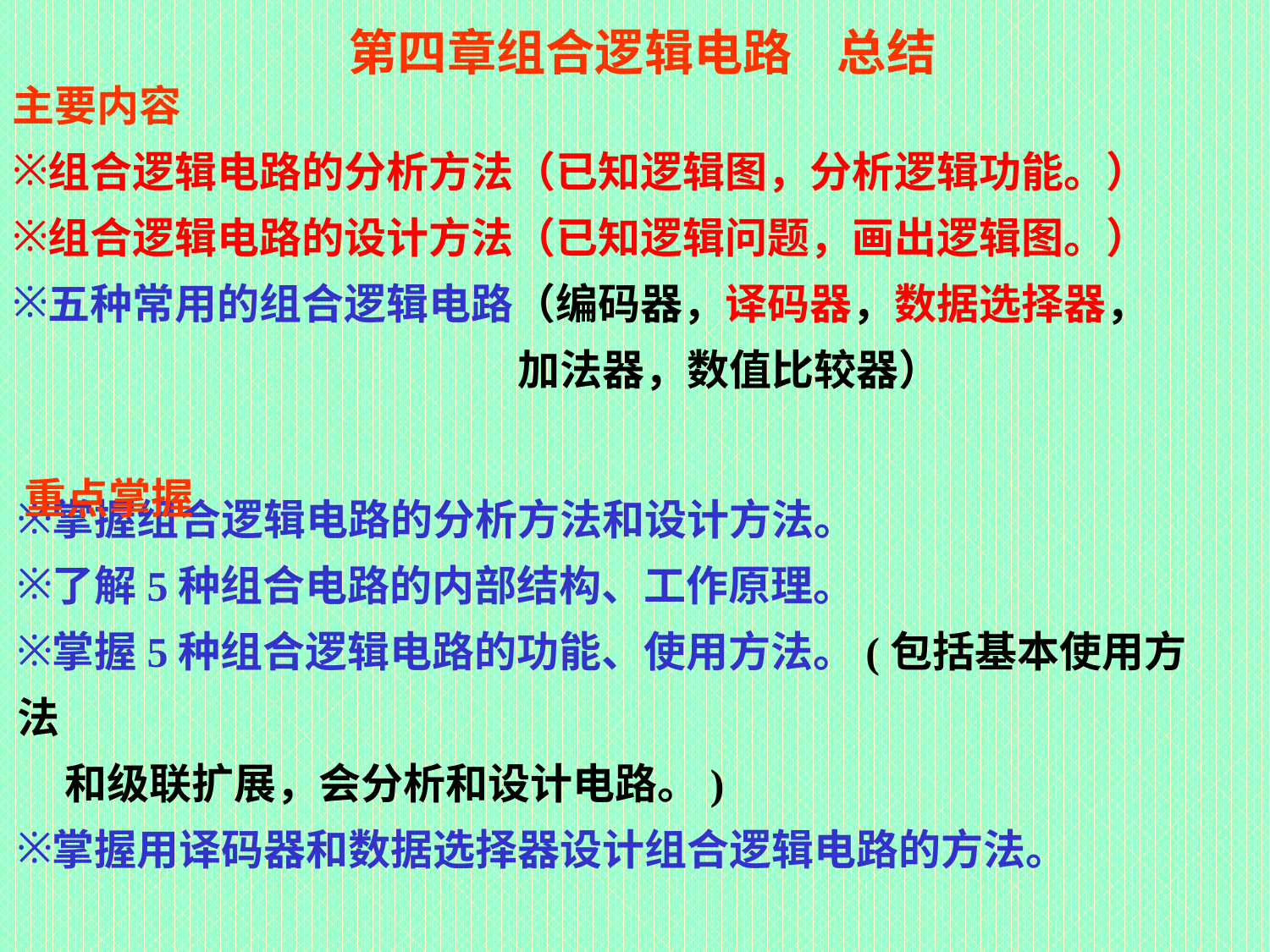

第四章组合逻辑电路    总结
主要内容
组合逻辑电路的分析方法（已知逻辑图，分析逻辑功能。）
组合逻辑电路的设计方法（已知逻辑问题，画出逻辑图。）
五种常用的组合逻辑电路（编码器，译码器，数据选择器，
                                                    加法器，数值比较器）

掌握组合逻辑电路的分析方法和设计方法。
了解5种组合电路的内部结构、工作原理。
掌握5种组合逻辑电路的功能、使用方法。(包括基本使用方法
    和级联扩展，会分析和设计电路。)
掌握用译码器和数据选择器设计组合逻辑电路的方法。

重点掌握